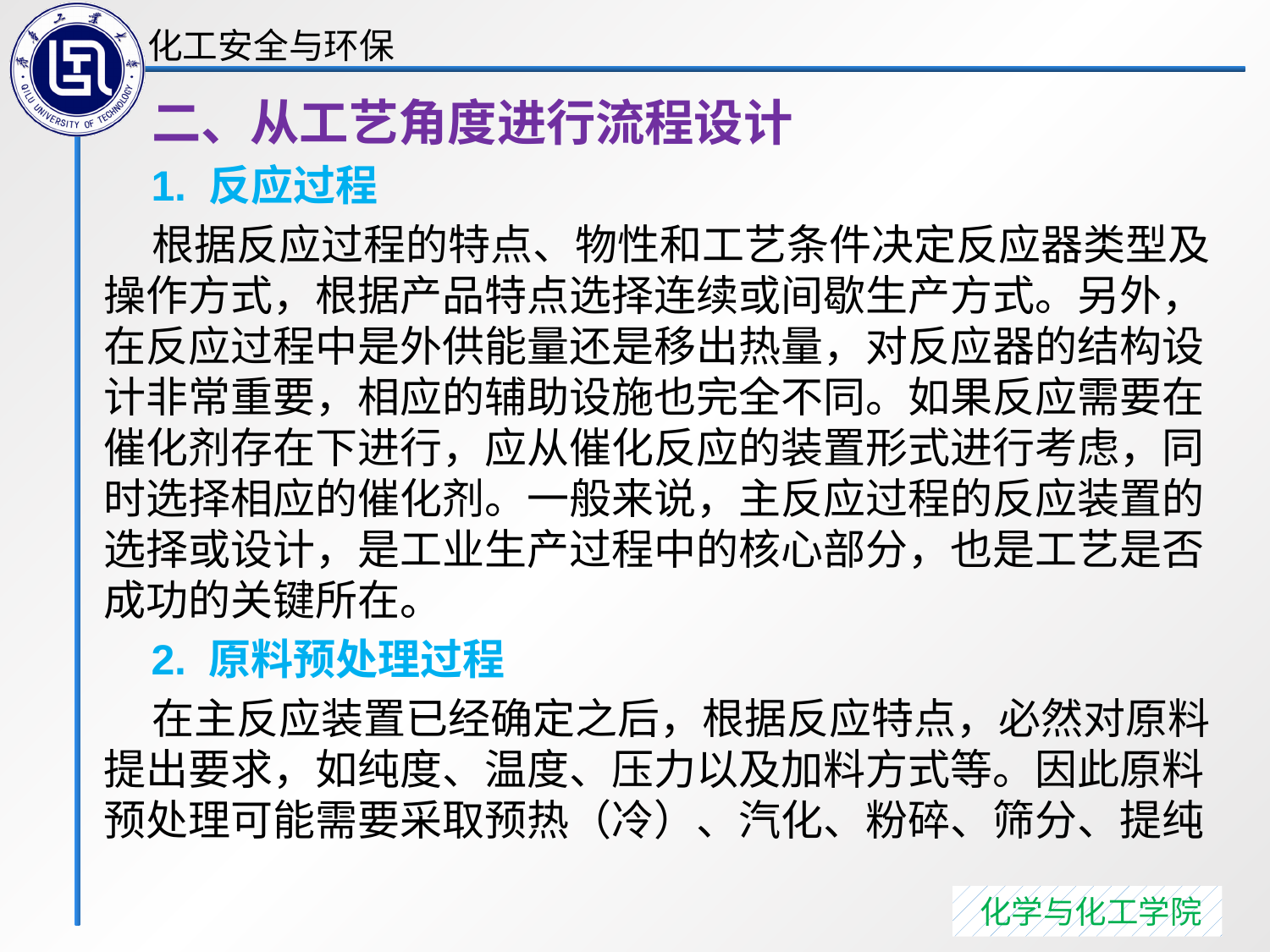

二、从工艺角度进行流程设计
    1. 反应过程
    根据反应过程的特点、物性和工艺条件决定反应器类型及操作方式，根据产品特点选择连续或间歇生产方式。另外，在反应过程中是外供能量还是移出热量，对反应器的结构设计非常重要，相应的辅助设施也完全不同。如果反应需要在催化剂存在下进行，应从催化反应的装置形式进行考虑，同时选择相应的催化剂。一般来说，主反应过程的反应装置的选择或设计，是工业生产过程中的核心部分，也是工艺是否成功的关键所在。
    2. 原料预处理过程
    在主反应装置已经确定之后，根据反应特点，必然对原料提出要求，如纯度、温度、压力以及加料方式等。因此原料预处理可能需要采取预热（冷）、汽化、粉碎、筛分、提纯